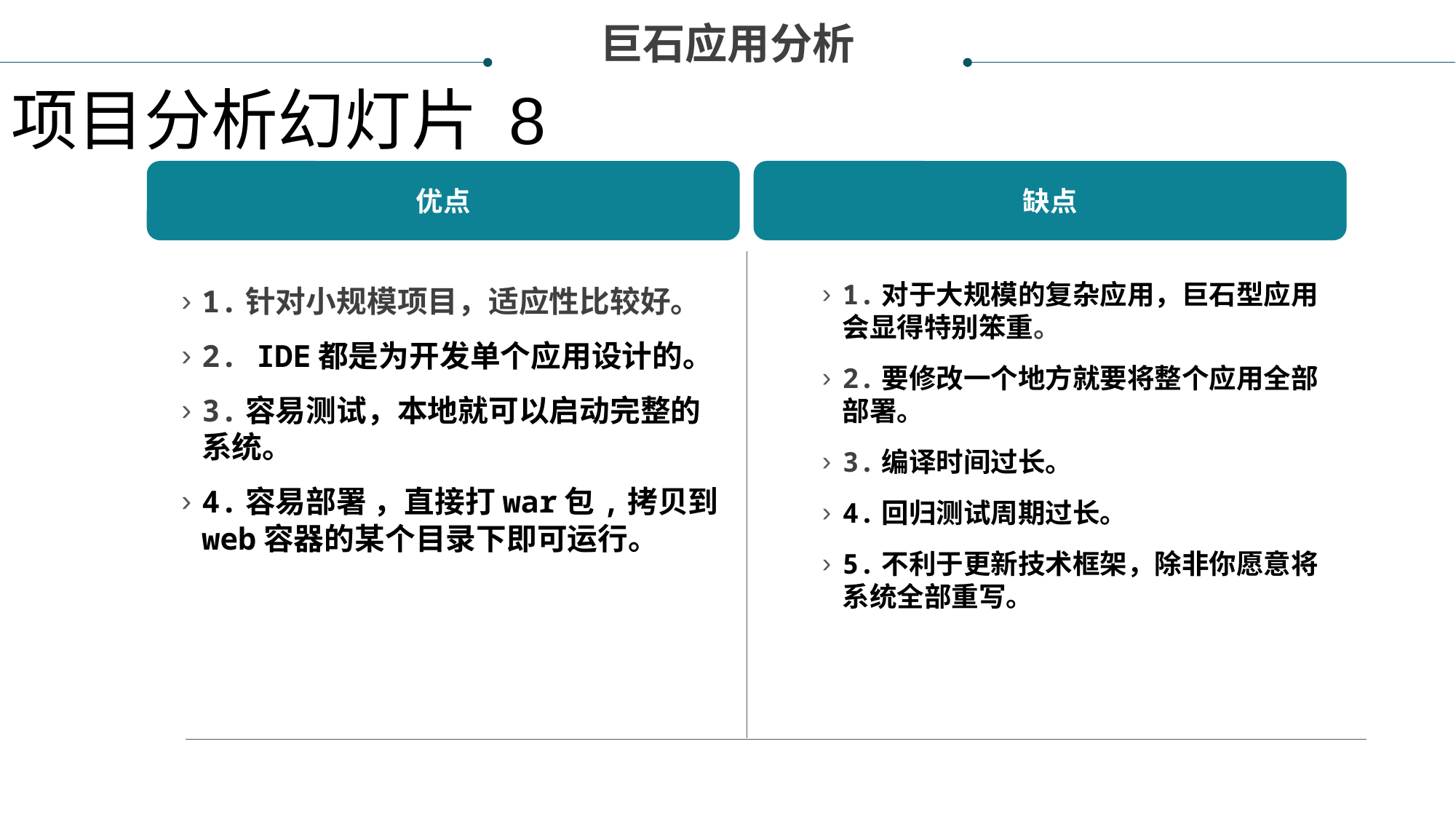

巨石应用分析
项目分析幻灯片 8
优点
缺点
1.针对小规模项目，适应性比较好。
2. IDE都是为开发单个应用设计的。
3.容易测试，本地就可以启动完整的系统。
4.容易部署 ，直接打war包,拷贝到web容器的某个目录下即可运行。

1.对于大规模的复杂应用，巨石型应用会显得特别笨重。
2.要修改一个地方就要将整个应用全部部署。
3.编译时间过长。
4.回归测试周期过长。
5.不利于更新技术框架，除非你愿意将系统全部重写。